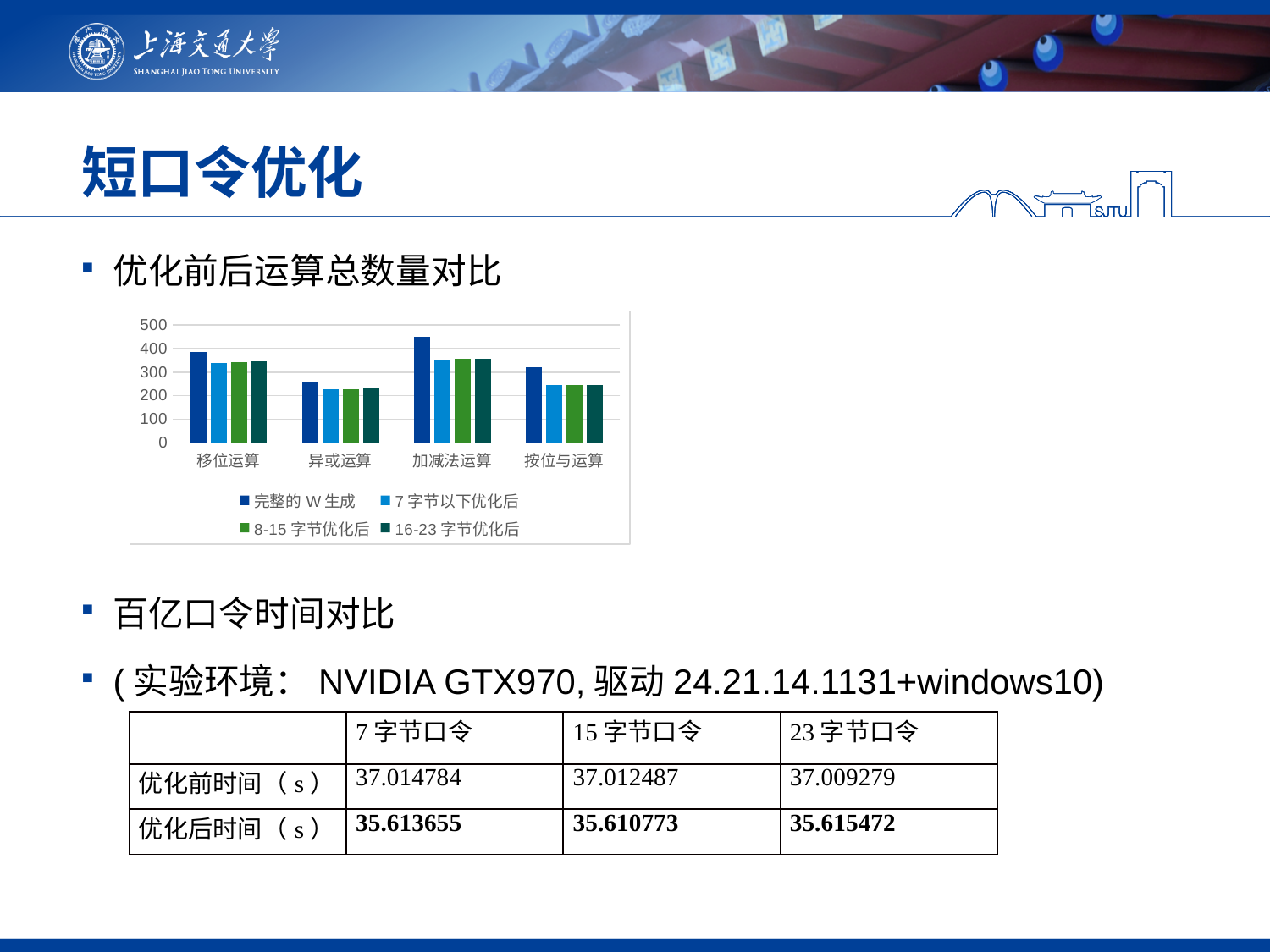

# 短口令优化
优化前后运算总数量对比

百亿口令时间对比
(实验环境：NVIDIA GTX970,驱动24.21.14.1131+windows10)

### Chart

| Category | 完整的W生成 | 7字节以下优化后 | 8-15字节优化后 | 16-23字节优化后 |
|---|---|---|---|---|
| 移位运算 | 384.0 | 339.0 | 342.0 | 345.0 |
| 异或运算 | 256.0 | 226.0 | 228.0 | 230.0 |
| 加减法运算 | 448.0 | 353.0 | 355.0 | 357.0 |
| 按位与运算 | 320.0 | 245.0 | 245.0 | 245.0 |
|  | 7字节口令 | 15字节口令 | 23字节口令 |
| --- | --- | --- | --- |
| 优化前时间（s） | 37.014784 | 37.012487 | 37.009279 |
| 优化后时间（s） | 35.613655 | 35.610773 | 35.615472 |